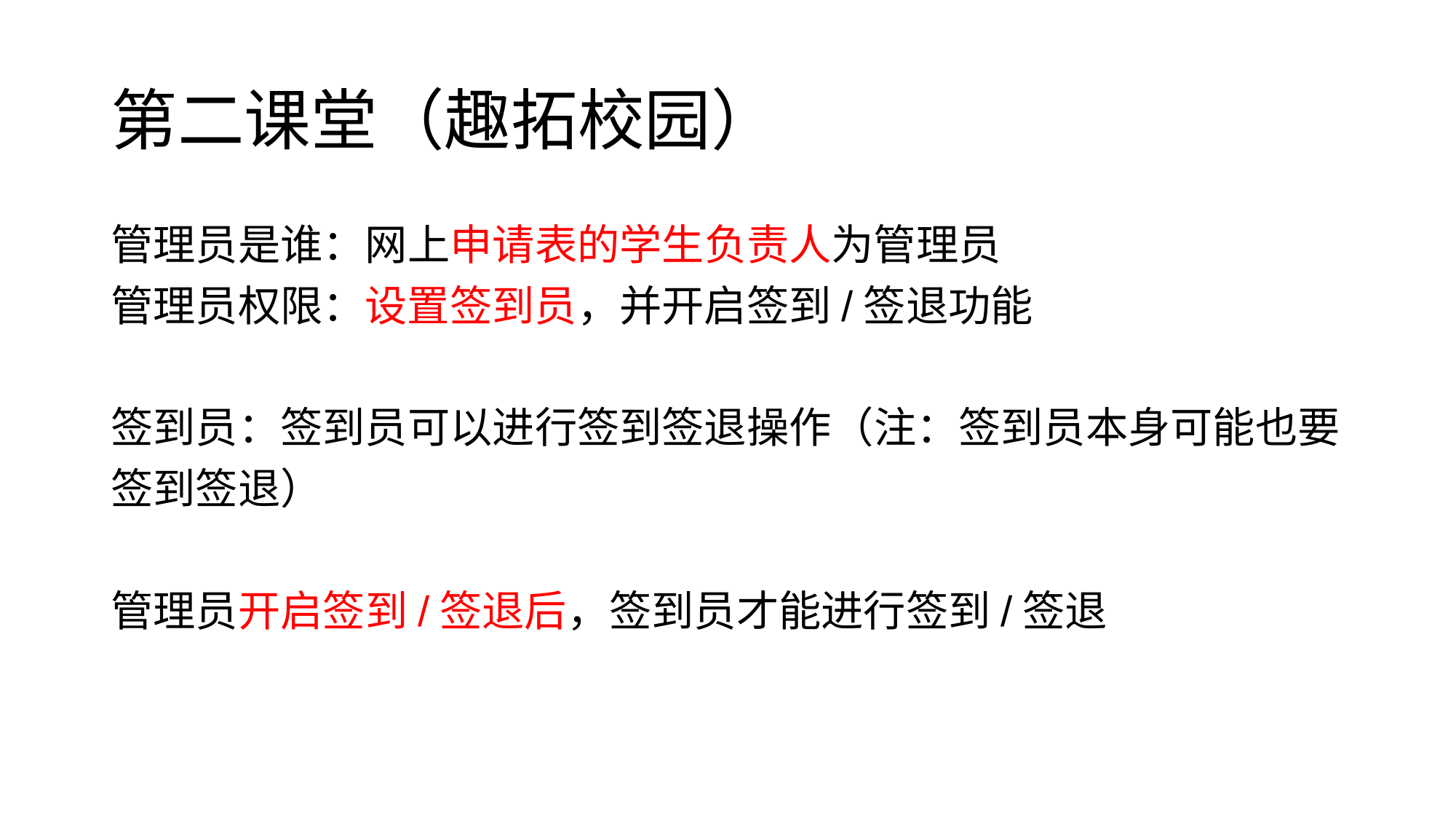

# 第二课堂（趣拓校园）
管理员是谁：网上申请表的学生负责人为管理员
管理员权限：设置签到员，并开启签到/签退功能

签到员：签到员可以进行签到签退操作（注：签到员本身可能也要
签到签退）

管理员开启签到/签退后，签到员才能进行签到/签退